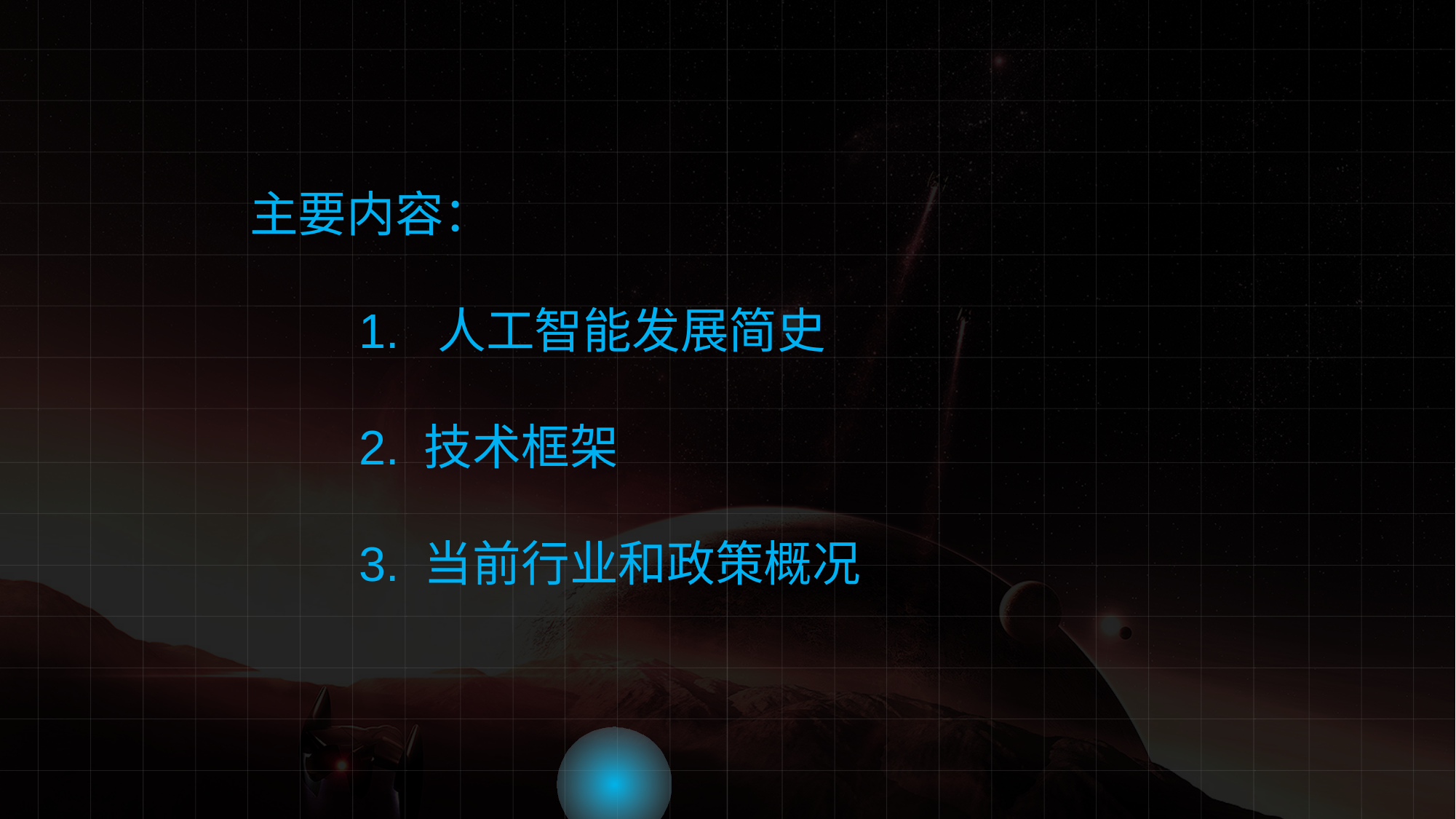

主要内容：

	1.  人工智能发展简史

	2. 技术框架

	3. 当前行业和政策概况